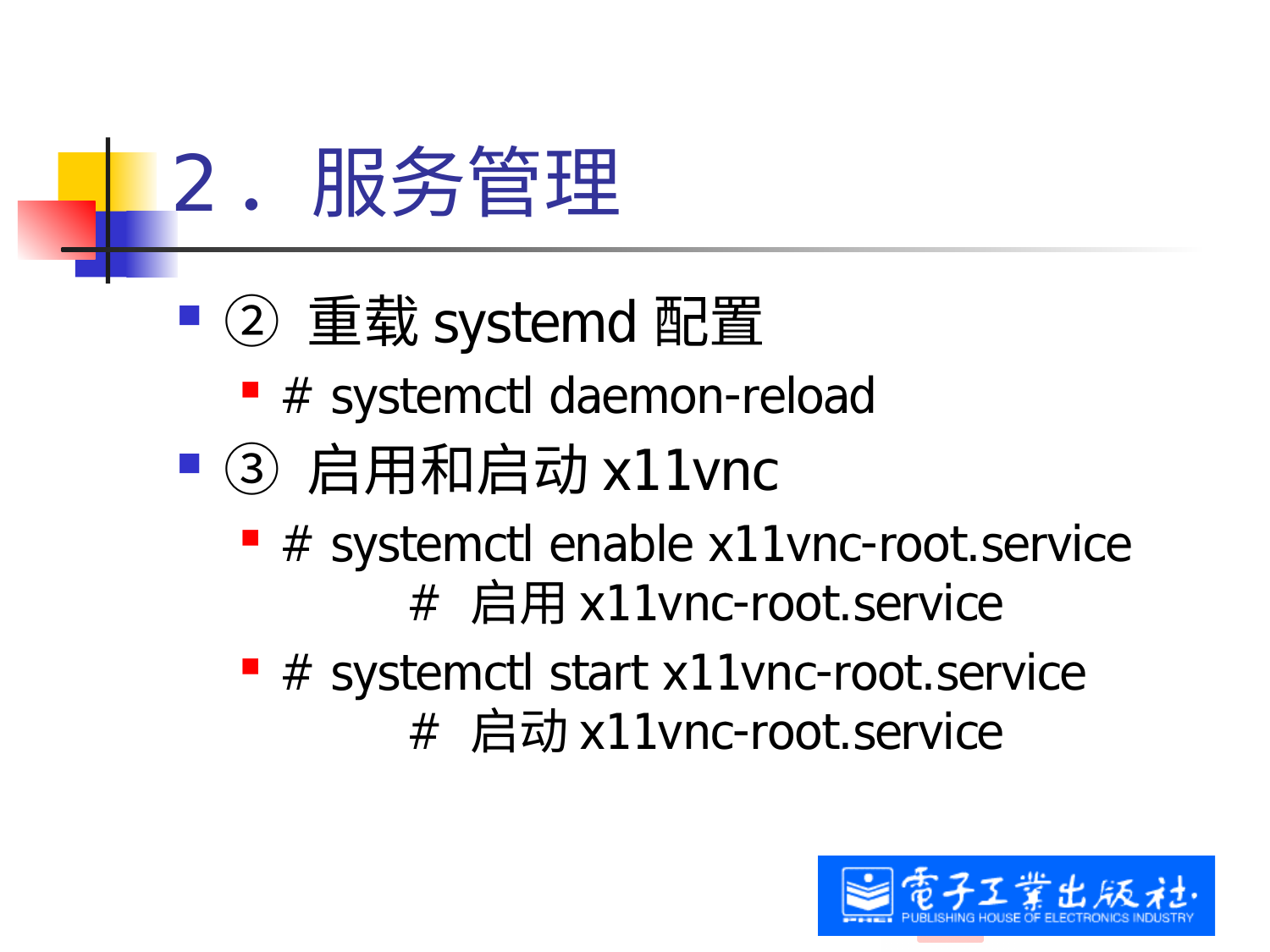

# 2．服务管理
② 重载systemd配置
# systemctl daemon-reload
③ 启用和启动x11vnc
# systemctl enable x11vnc-root.service 		# 启用x11vnc-root.service
# systemctl start x11vnc-root.service 		# 启动x11vnc-root.service